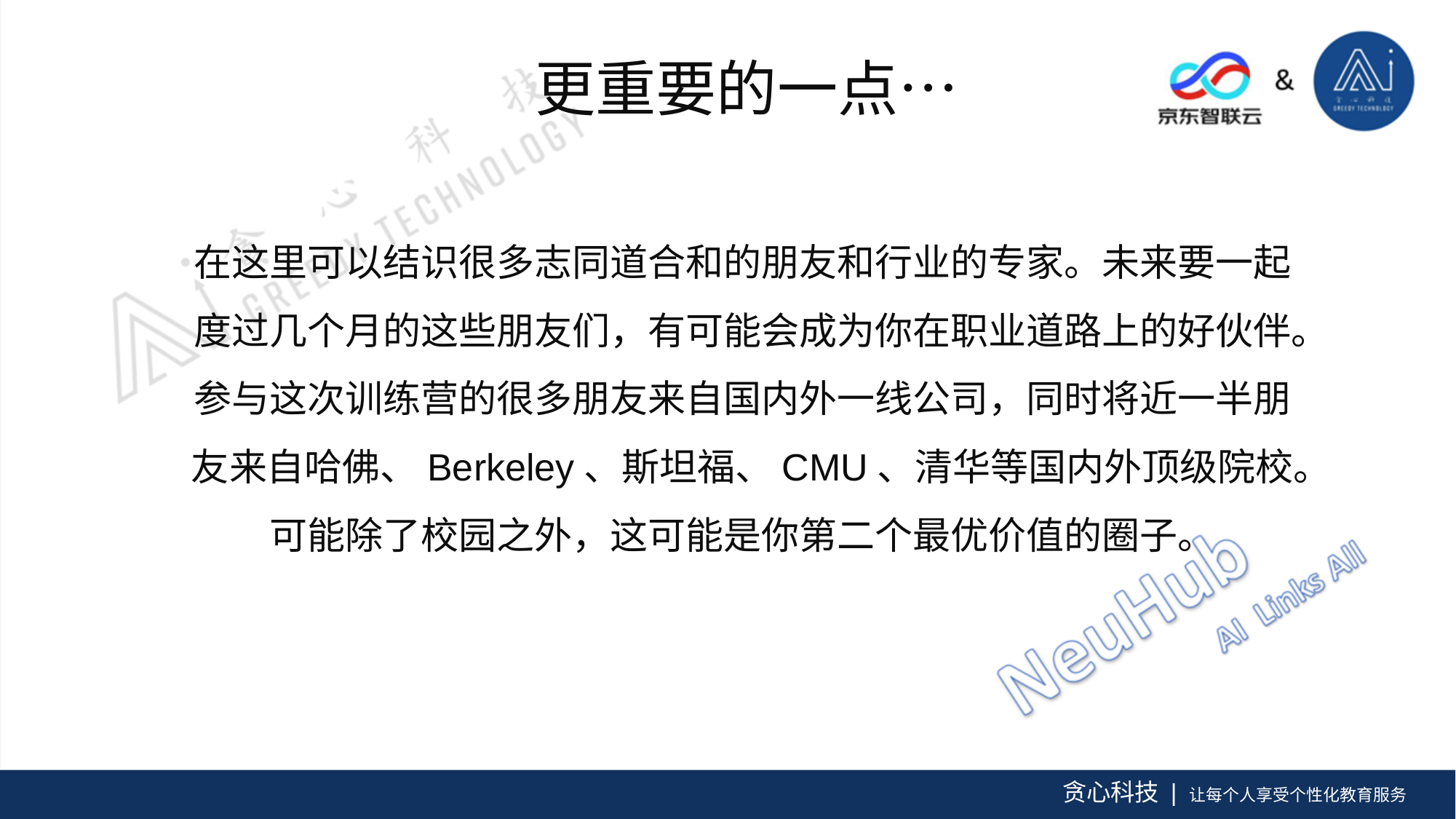

更重要的一点…
在这里可以结识很多志同道合和的朋友和行业的专家。未来要一起度过几个月的这些朋友们，有可能会成为你在职业道路上的好伙伴。参与这次训练营的很多朋友来自国内外一线公司，同时将近一半朋友来自哈佛、Berkeley、斯坦福、CMU、清华等国内外顶级院校。可能除了校园之外，这可能是你第二个最优价值的圈子。